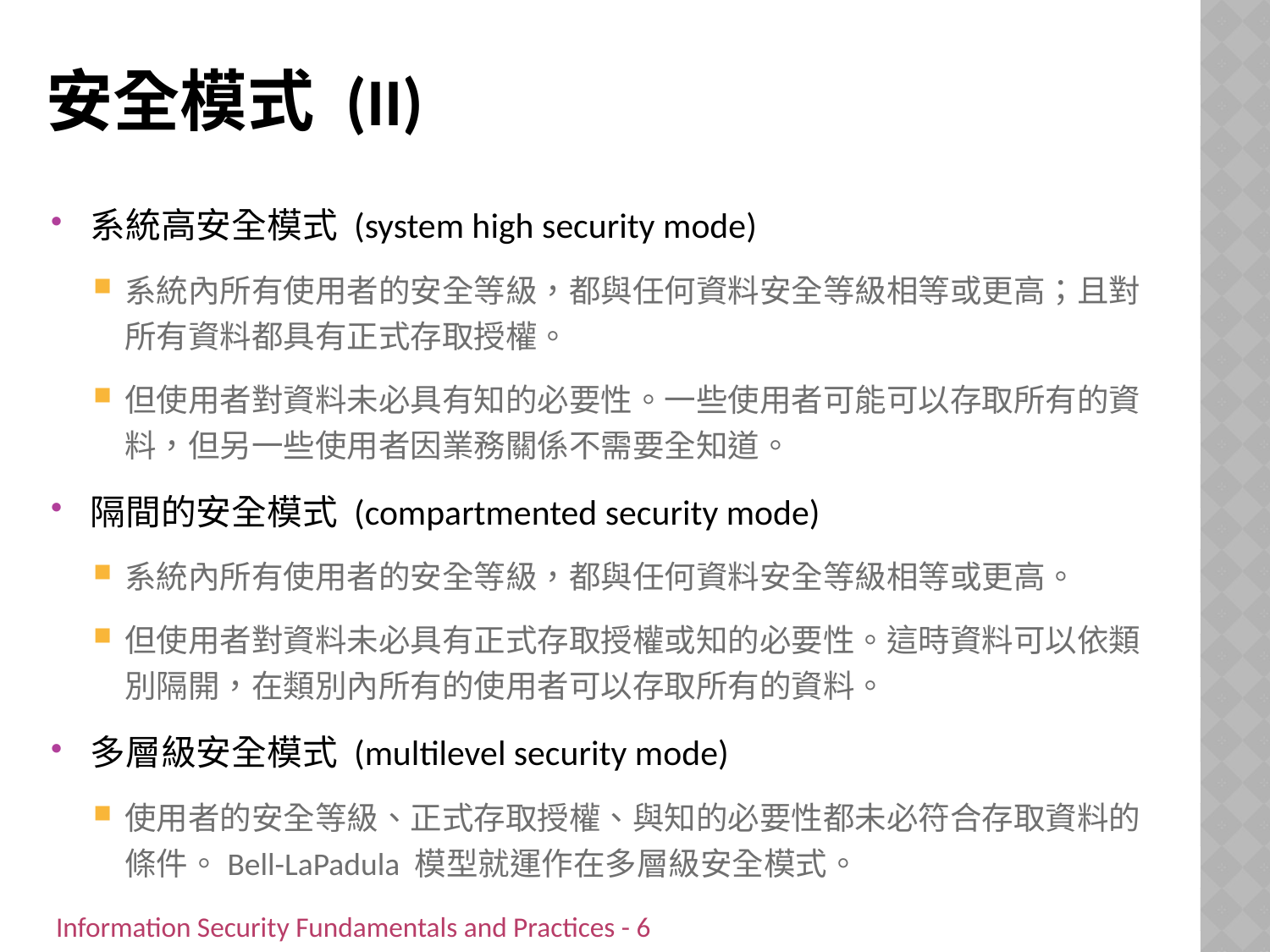

# 安全模式 (II)
系統高安全模式 (system high security mode)
系統內所有使用者的安全等級，都與任何資料安全等級相等或更高；且對所有資料都具有正式存取授權。
但使用者對資料未必具有知的必要性。一些使用者可能可以存取所有的資料，但另一些使用者因業務關係不需要全知道。
隔間的安全模式 (compartmented security mode)
系統內所有使用者的安全等級，都與任何資料安全等級相等或更高。
但使用者對資料未必具有正式存取授權或知的必要性。這時資料可以依類別隔開，在類別內所有的使用者可以存取所有的資料。
多層級安全模式 (multilevel security mode)
使用者的安全等級、正式存取授權、與知的必要性都未必符合存取資料的條件。Bell-LaPadula 模型就運作在多層級安全模式。